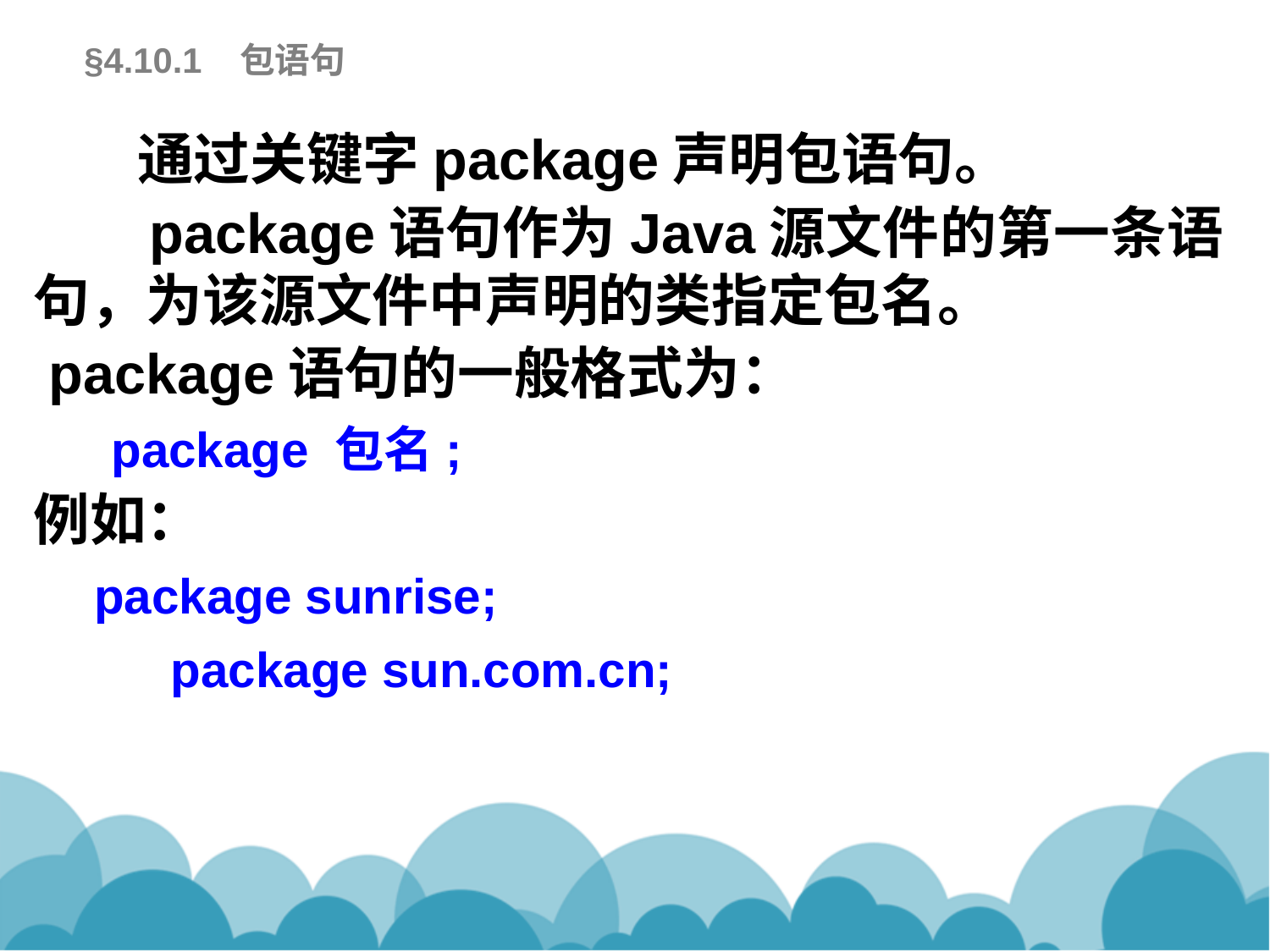

§4.10.1   包语句
       通过关键字package声明包语句。
        package语句作为Java源文件的第一条语句，为该源文件中声明的类指定包名。
 package语句的一般格式为：
     package 包名;
例如：
    package sunrise;
          package sun.com.cn;

105